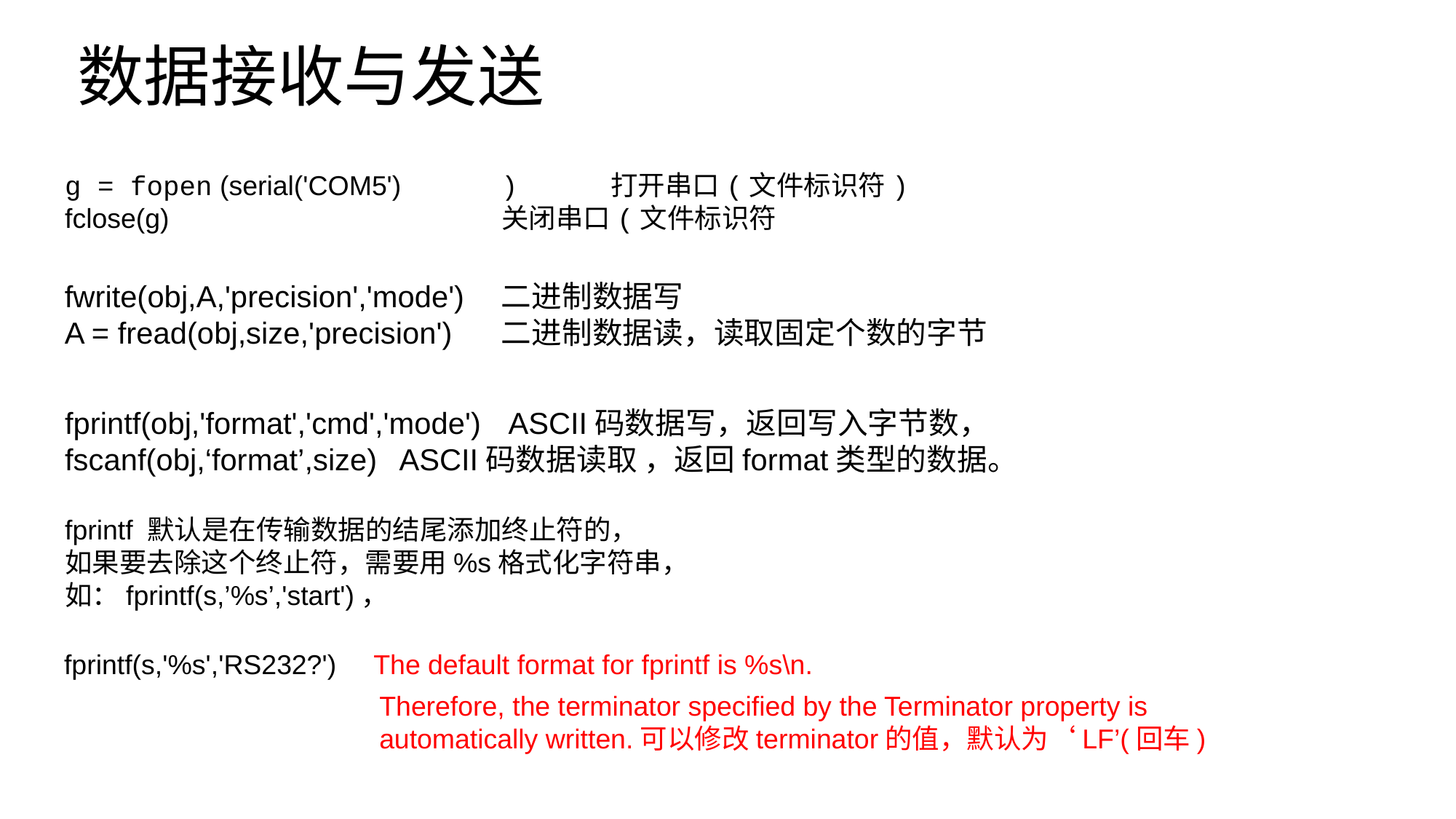

# 数据接收与发送
g = fopen (serial('COM5')	)	打开串口(文件标识符)
fclose(g)				关闭串口(文件标识符
fwrite(obj,A,'precision','mode')	二进制数据写
A = fread(obj,size,'precision')	二进制数据读，读取固定个数的字节
fprintf(obj,'format','cmd','mode')	 ASCII码数据写，返回写入字节数，
fscanf(obj,‘format’,size) 	 ASCII码数据读取 ，返回format类型的数据。

fprintf 默认是在传输数据的结尾添加终止符的，
如果要去除这个终止符，需要用%s格式化字符串，
如：fprintf(s,’%s’,'start')，
fprintf(s,'%s','RS232?')
The default format for fprintf is %s\n.
Therefore, the terminator specified by the Terminator property is automatically written.可以修改terminator的值，默认为‘LF’(回车)